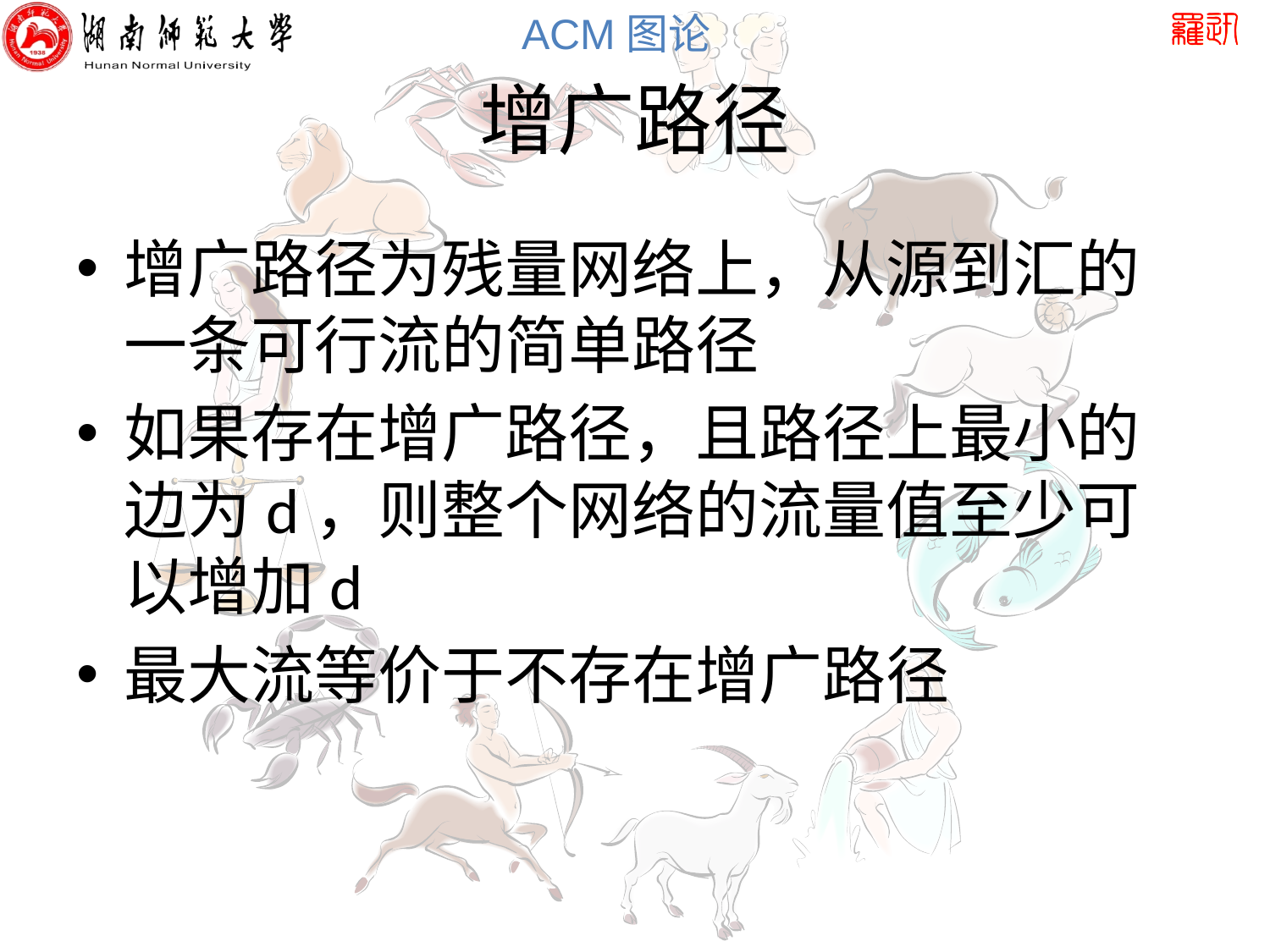

# 增广路径
增广路径为残量网络上，从源到汇的一条可行流的简单路径
如果存在增广路径，且路径上最小的边为d，则整个网络的流量值至少可以增加d
最大流等价于不存在增广路径